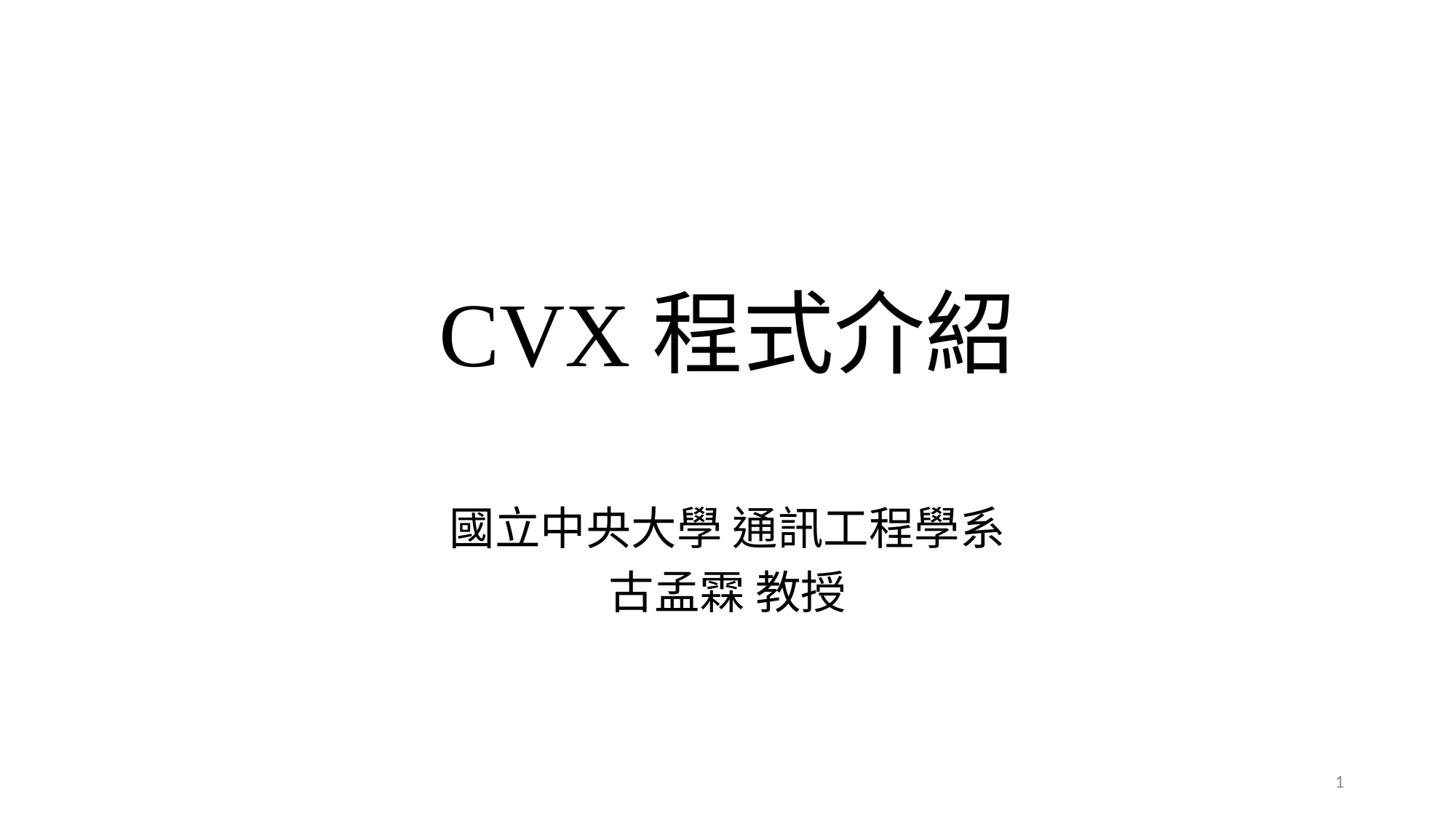

# CVX程式介紹

國立中央大學 通訊工程學系
古孟霖 教授
1